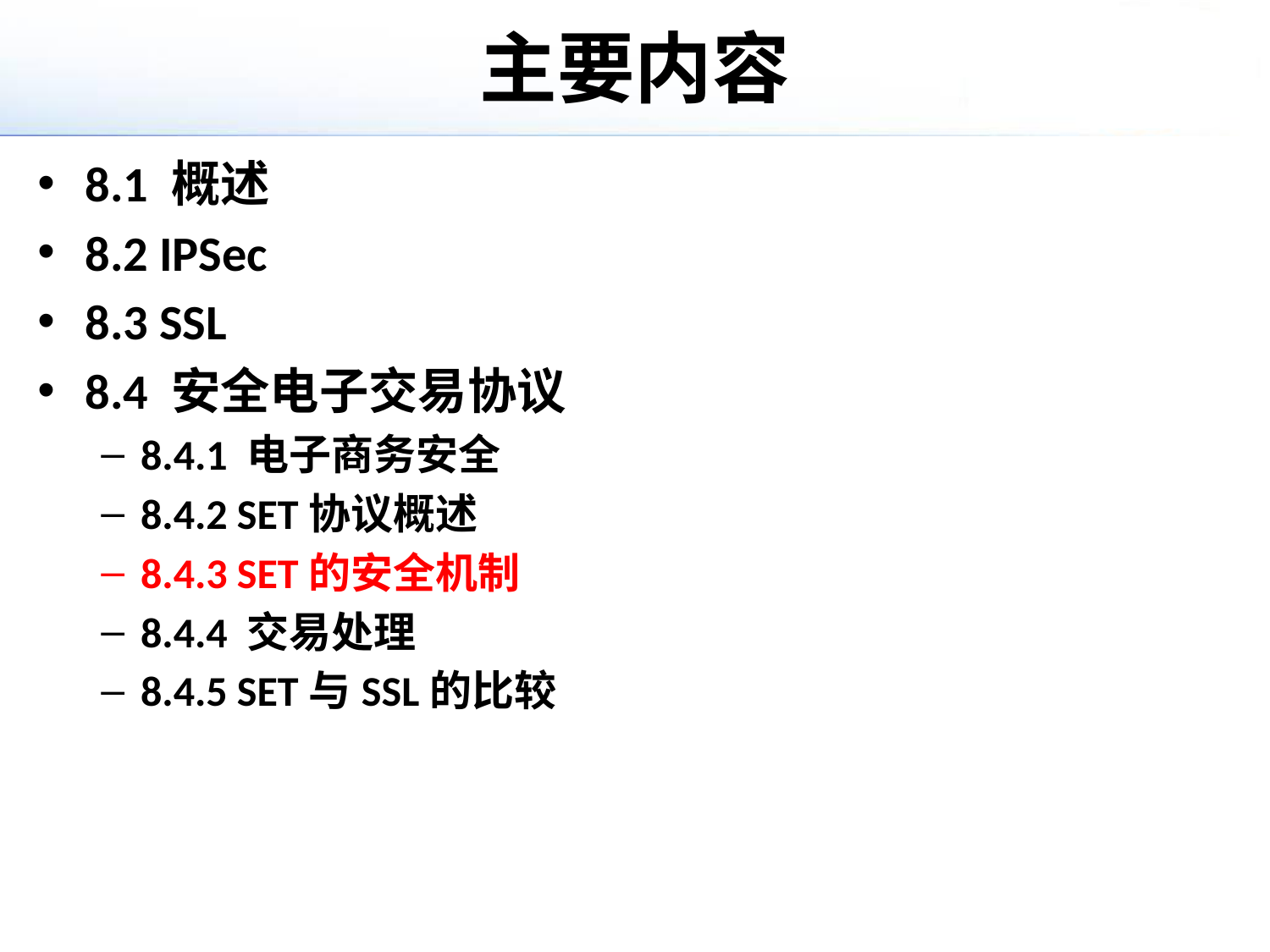

# 主要内容
8.1 概述
8.2 IPSec
8.3 SSL
8.4 安全电子交易协议
8.4.1 电子商务安全
8.4.2 SET协议概述
8.4.3 SET的安全机制
8.4.4 交易处理
8.4.5 SET与SSL的比较